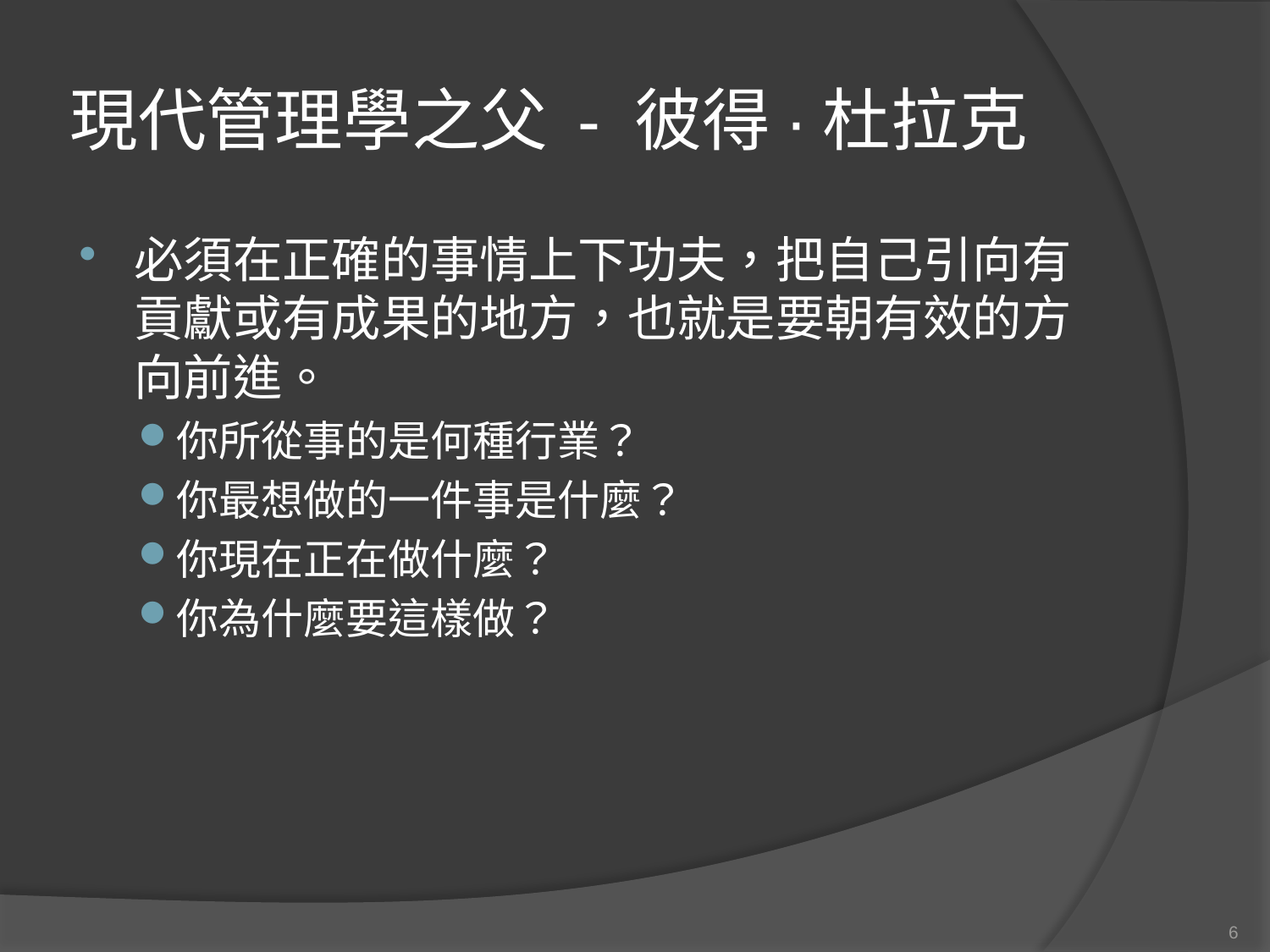

# 現代管理學之父 - 彼得·杜拉克
必須在正確的事情上下功夫，把自己引向有貢獻或有成果的地方，也就是要朝有效的方向前進。
你所從事的是何種行業？
你最想做的一件事是什麼？
你現在正在做什麼？
你為什麼要這樣做？

6